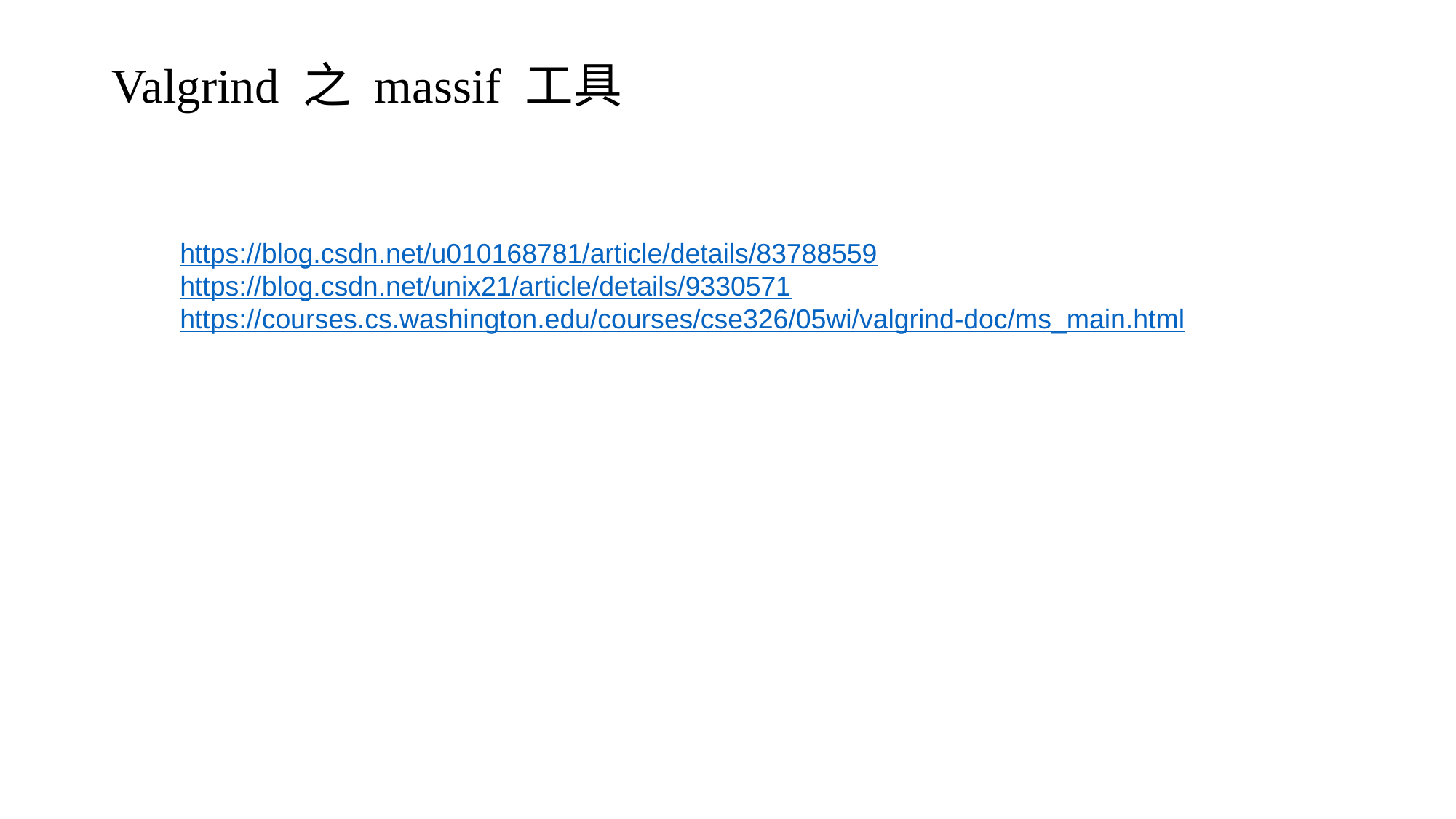

Valgrind 之 massif 工具
https://blog.csdn.net/u010168781/article/details/83788559
https://blog.csdn.net/unix21/article/details/9330571
https://courses.cs.washington.edu/courses/cse326/05wi/valgrind-doc/ms_main.html